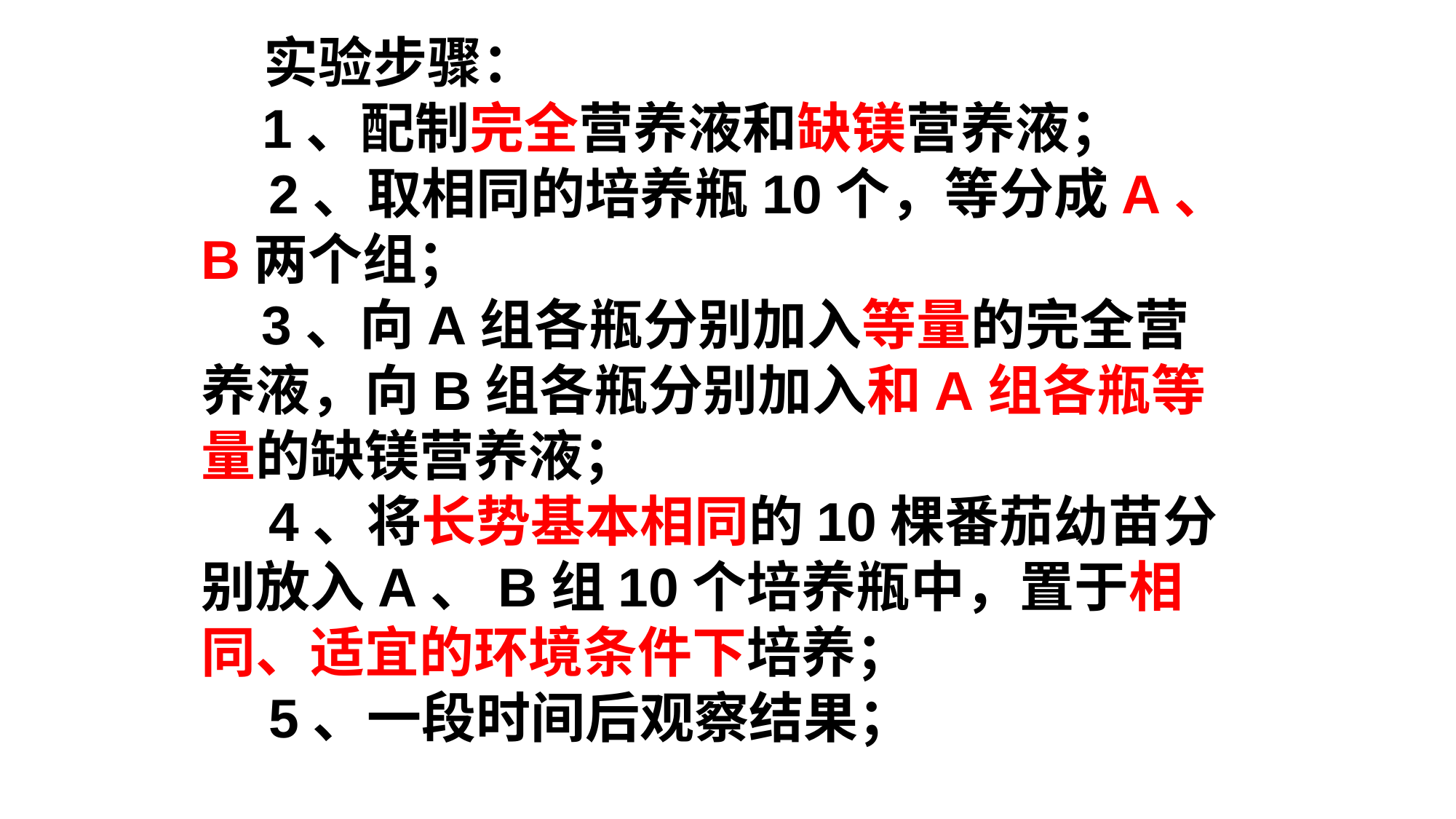

实验步骤：
      1、配制完全营养液和缺镁营养液；　
　2、取相同的培养瓶10个，等分成A、B两个组；
    3、向A组各瓶分别加入等量的完全营养液，向B组各瓶分别加入和A组各瓶等量的缺镁营养液；
　4、将长势基本相同的10棵番茄幼苗分别放入A、B组10个培养瓶中，置于相同、适宜的环境条件下培养；
　5、一段时间后观察结果；
14